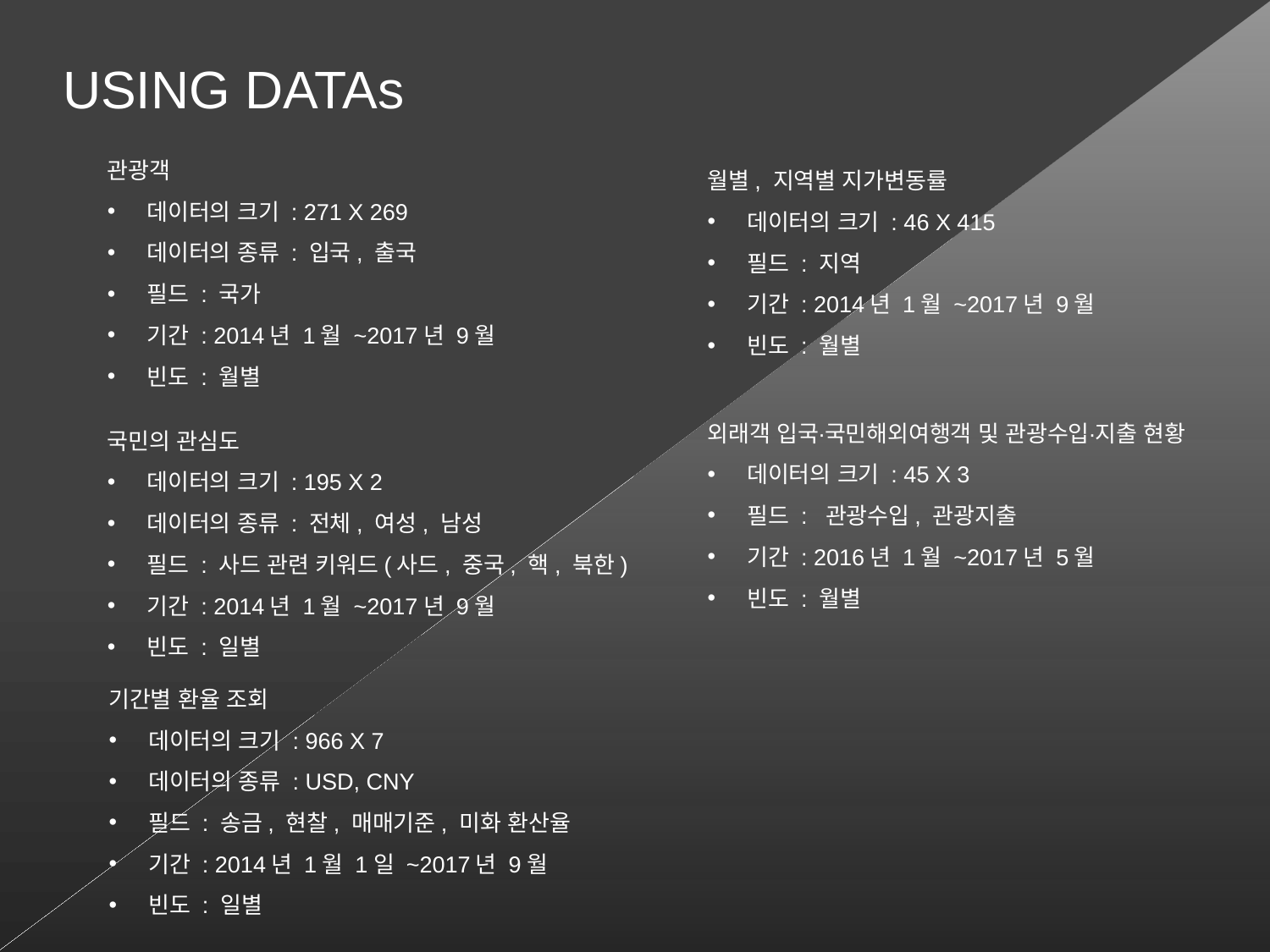

USING DATAs
관광객
데이터의 크기 : 271 X 269
데이터의 종류 : 입국, 출국
필드 : 국가
기간 : 2014년 1월 ~2017년 9월
빈도 : 월별
월별, 지역별 지가변동률
데이터의 크기 : 46 X 415
필드 : 지역
기간 : 2014년 1월 ~2017년 9월
빈도 : 월별
외래객 입국∙국민해외여행객 및 관광수입∙지출 현황
데이터의 크기 : 45 X 3
필드 :  관광수입, 관광지출
기간 : 2016년 1월 ~2017년 5월
빈도 : 월별
국민의 관심도
데이터의 크기 : 195 X 2
데이터의 종류 : 전체, 여성, 남성
필드 : 사드 관련 키워드(사드, 중국, 핵, 북한)
기간 : 2014년 1월 ~2017년 9월
빈도 : 일별
기간별 환율 조회
데이터의 크기 : 966 X 7
데이터의 종류 : USD, CNY
필드 : 송금, 현찰, 매매기준, 미화 환산율
기간 : 2014년 1월 1일 ~2017년 9월
빈도 : 일별